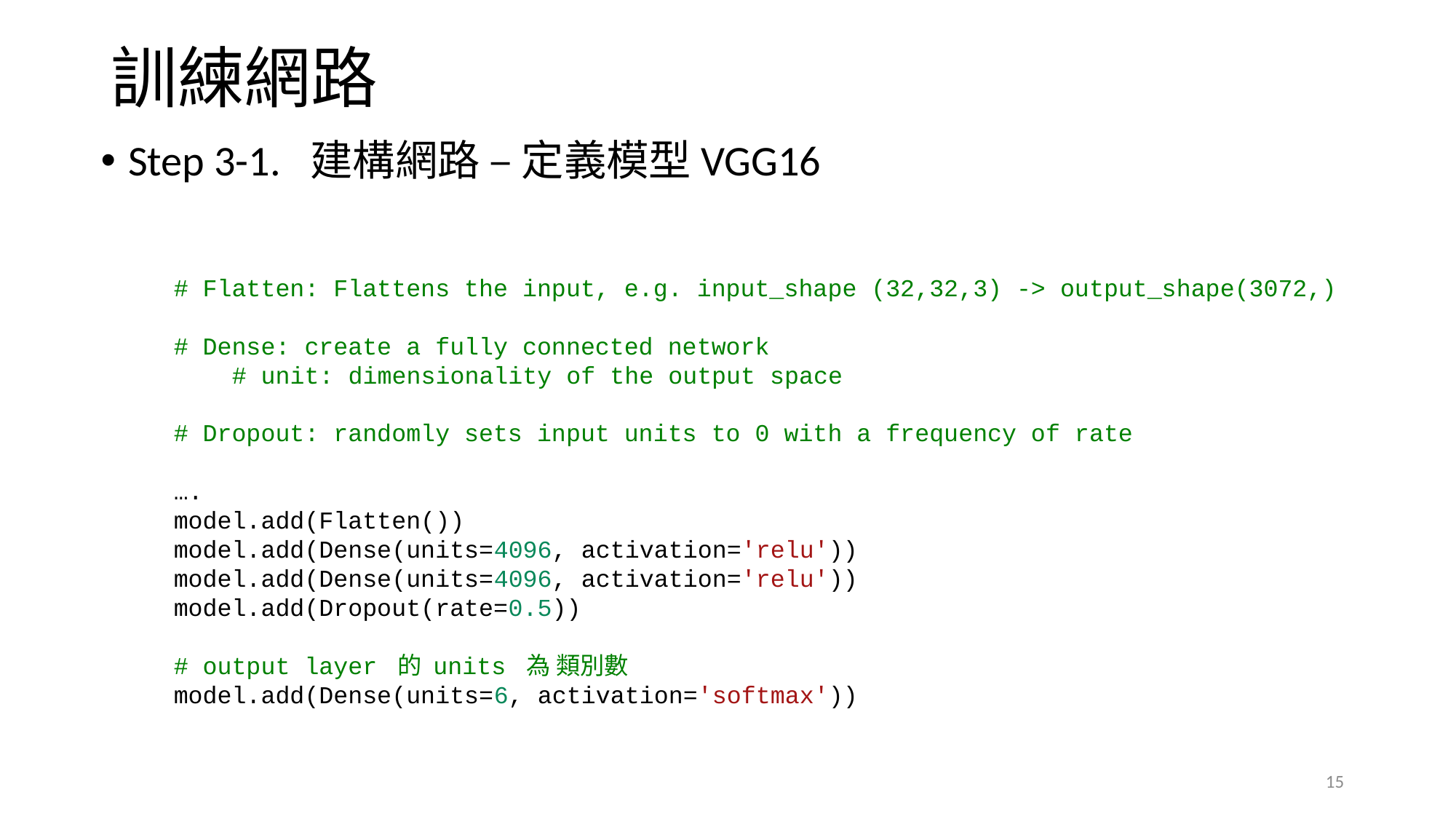

# 訓練網路
Step 3-1.  建構網路 – 定義模型VGG16
# Flatten: Flattens the input, e.g. input_shape (32,32,3) -> output_shape(3072,)

# Dense: create a fully connected network
    # unit: dimensionality of the output space

# Dropout: randomly sets input units to 0 with a frequency of rate

….
model.add(Flatten())
model.add(Dense(units=4096, activation='relu'))
model.add(Dense(units=4096, activation='relu'))
model.add(Dropout(rate=0.5))

# output layer 的 units 為 類別數
model.add(Dense(units=6, activation='softmax'))

15